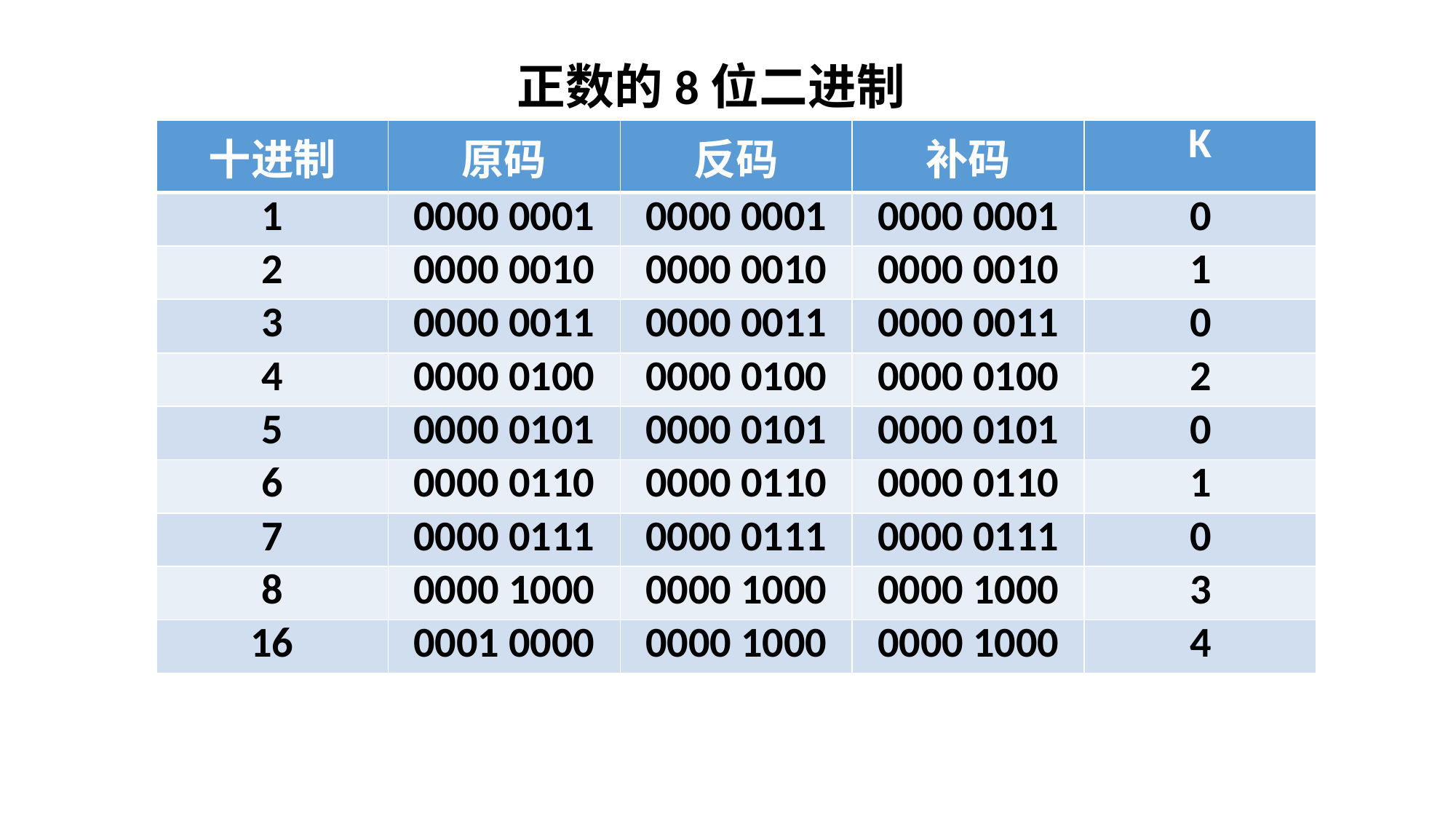

正数的8位二进制
| 十进制 | 原码 | 反码 | 补码 | K |
| --- | --- | --- | --- | --- |
| 1 | 0000 0001 | 0000 0001 | 0000 0001 | 0 |
| 2 | 0000 0010 | 0000 0010 | 0000 0010 | 1 |
| 3 | 0000 0011 | 0000 0011 | 0000 0011 | 0 |
| 4 | 0000 0100 | 0000 0100 | 0000 0100 | 2 |
| 5 | 0000 0101 | 0000 0101 | 0000 0101 | 0 |
| 6 | 0000 0110 | 0000 0110 | 0000 0110 | 1 |
| 7 | 0000 0111 | 0000 0111 | 0000 0111 | 0 |
| 8 | 0000 1000 | 0000 1000 | 0000 1000 | 3 |
| 16 | 0001 0000 | 0000 1000 | 0000 1000 | 4 |